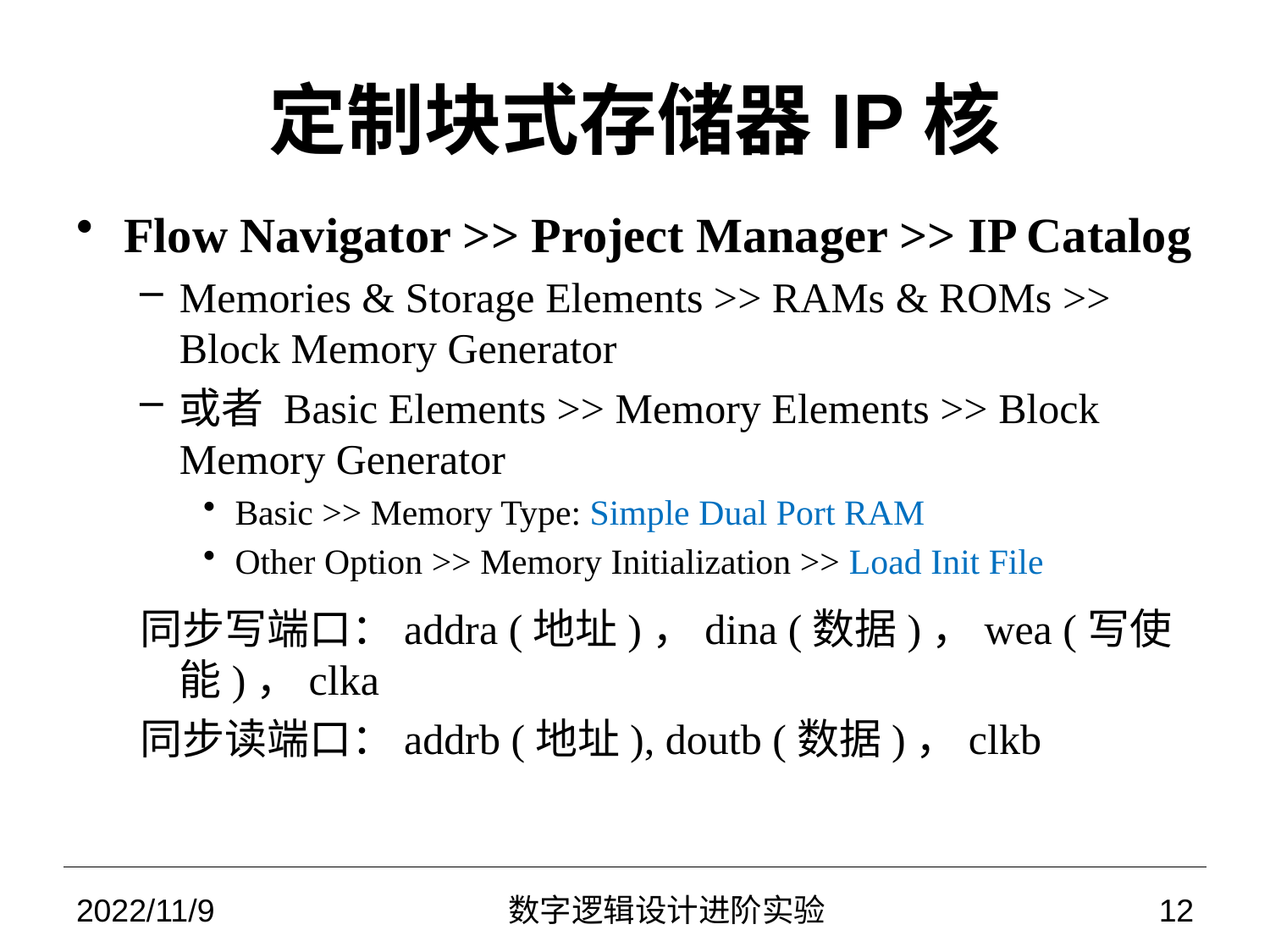

# 定制块式存储器IP核
Flow Navigator >> Project Manager >> IP Catalog
Memories & Storage Elements >> RAMs & ROMs >> Block Memory Generator
或者 Basic Elements >> Memory Elements >> Block Memory Generator
Basic >> Memory Type: Simple Dual Port RAM
Other Option >> Memory Initialization >> Load Init File
同步写端口：addra (地址)，dina (数据)，wea (写使能)，clka
同步读端口：addrb (地址), doutb (数据)，clkb
2022/11/9
数字逻辑设计进阶实验
12